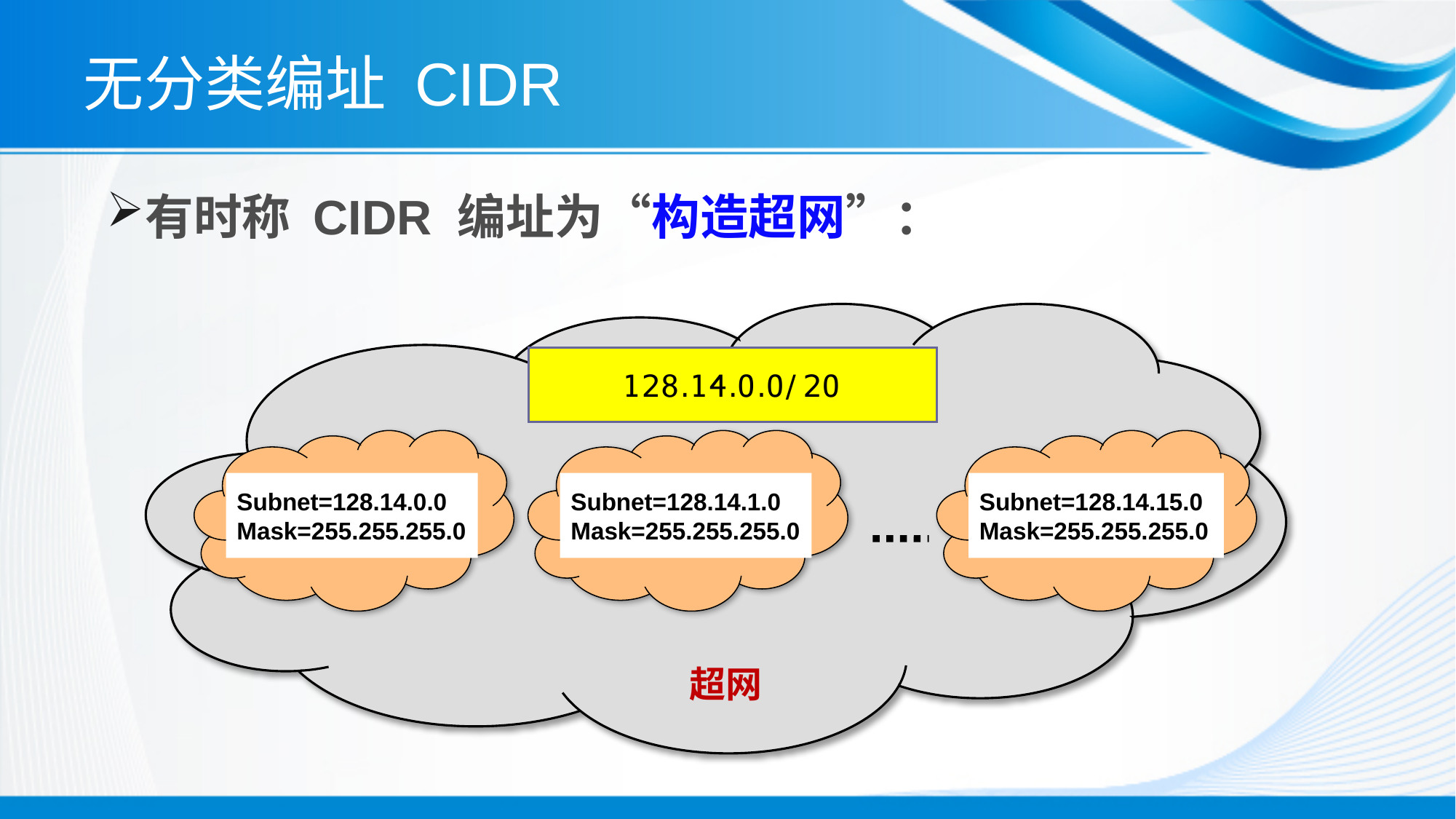

# 无分类编址 CIDR
有时称 CIDR 编址为“构造超网”：

128.14.0.0/20

Subnet=128.14.0.0
Mask=255.255.255.0

Subnet=128.14.1.0
Mask=255.255.255.0

Subnet=128.14.15.0
Mask=255.255.255.0

超网